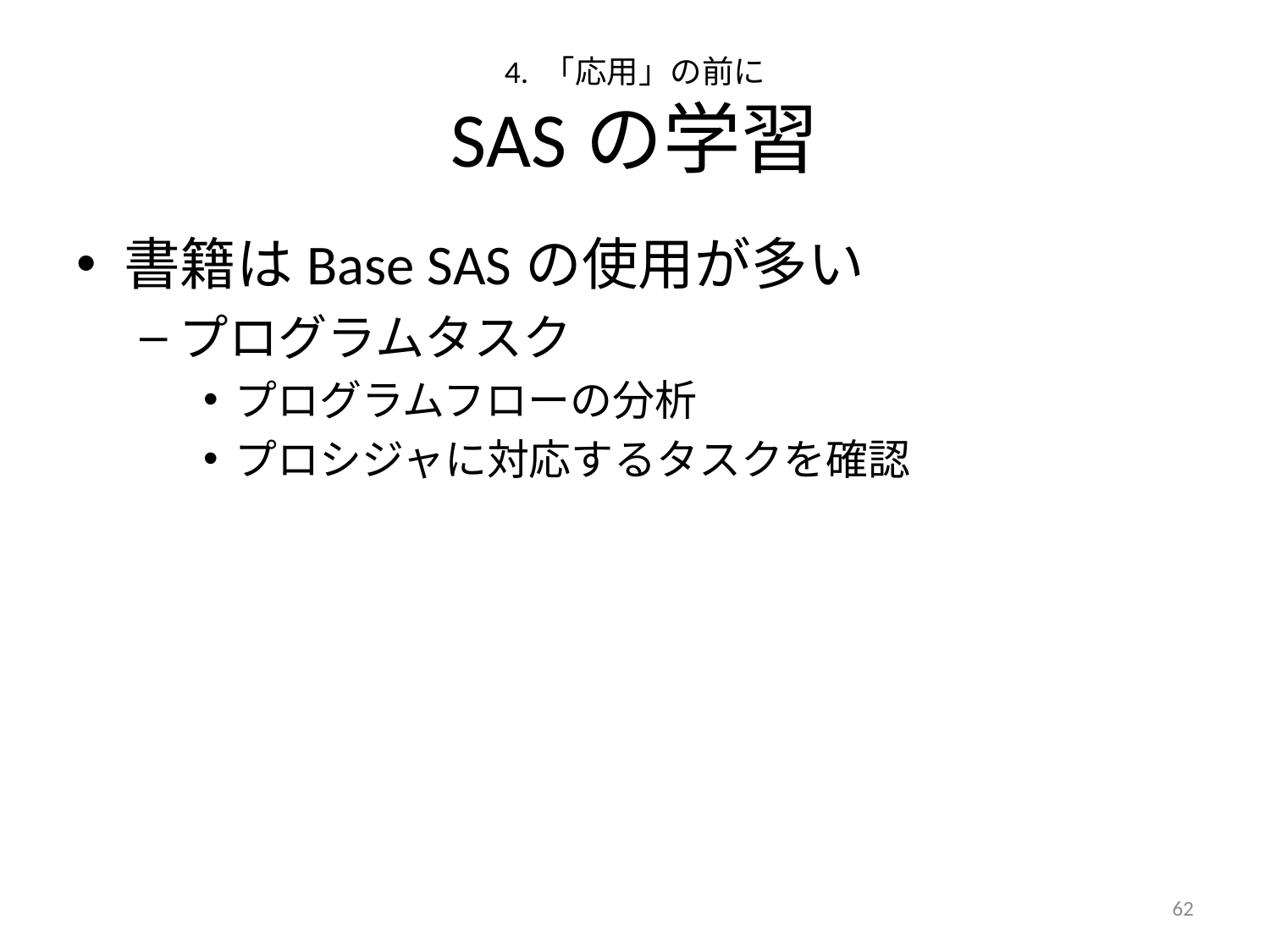

# 4. 「応用」の前に SASの学習
書籍はBase SASの使用が多い
プログラムタスク
プログラムフローの分析
プロシジャに対応するタスクを確認

62